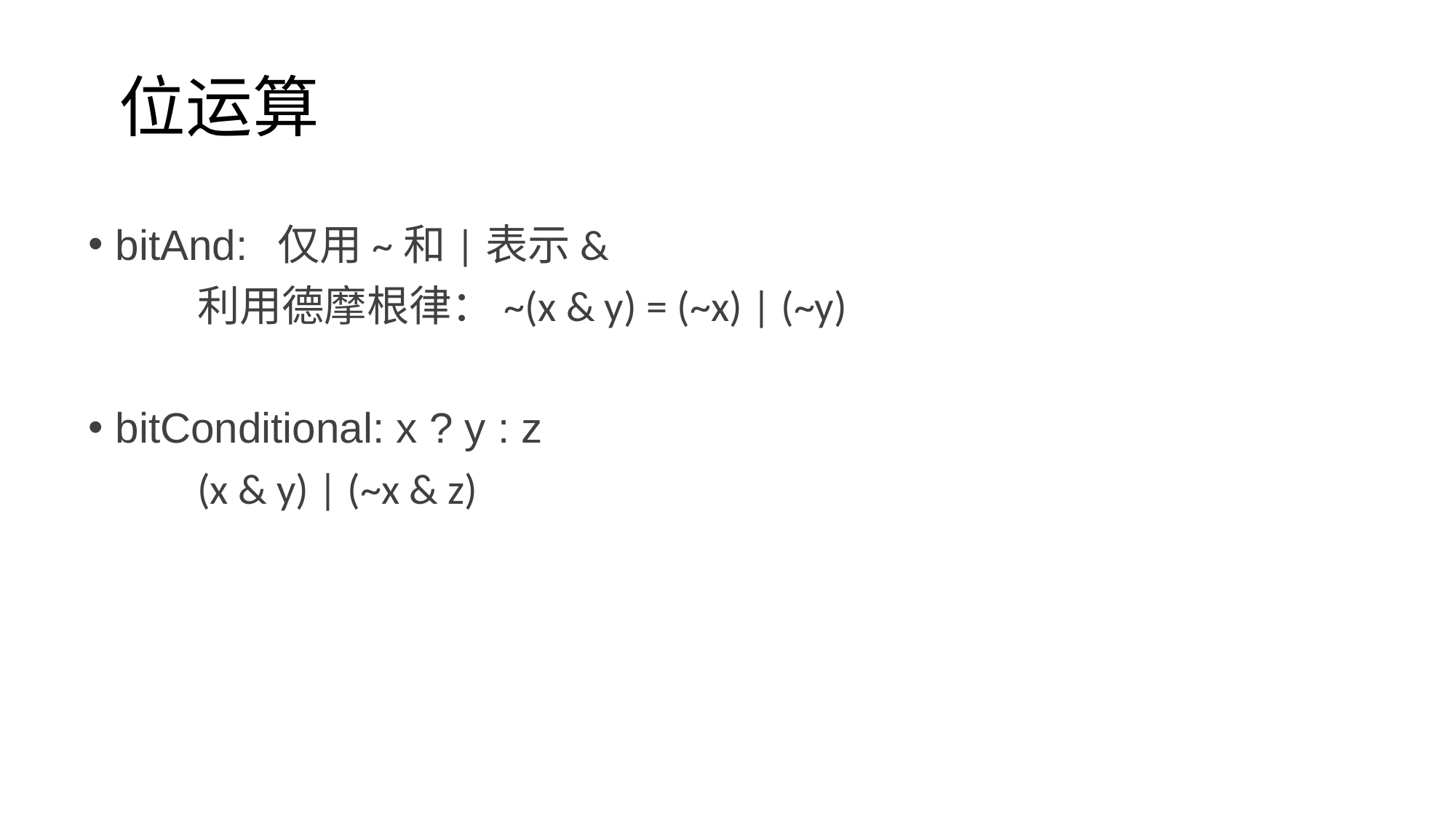

# 位运算
bitAnd:  仅用~和|表示&
	利用德摩根律：~(x & y) = (~x) | (~y)

bitConditional: x ? y : z
	(x & y) | (~x & z)